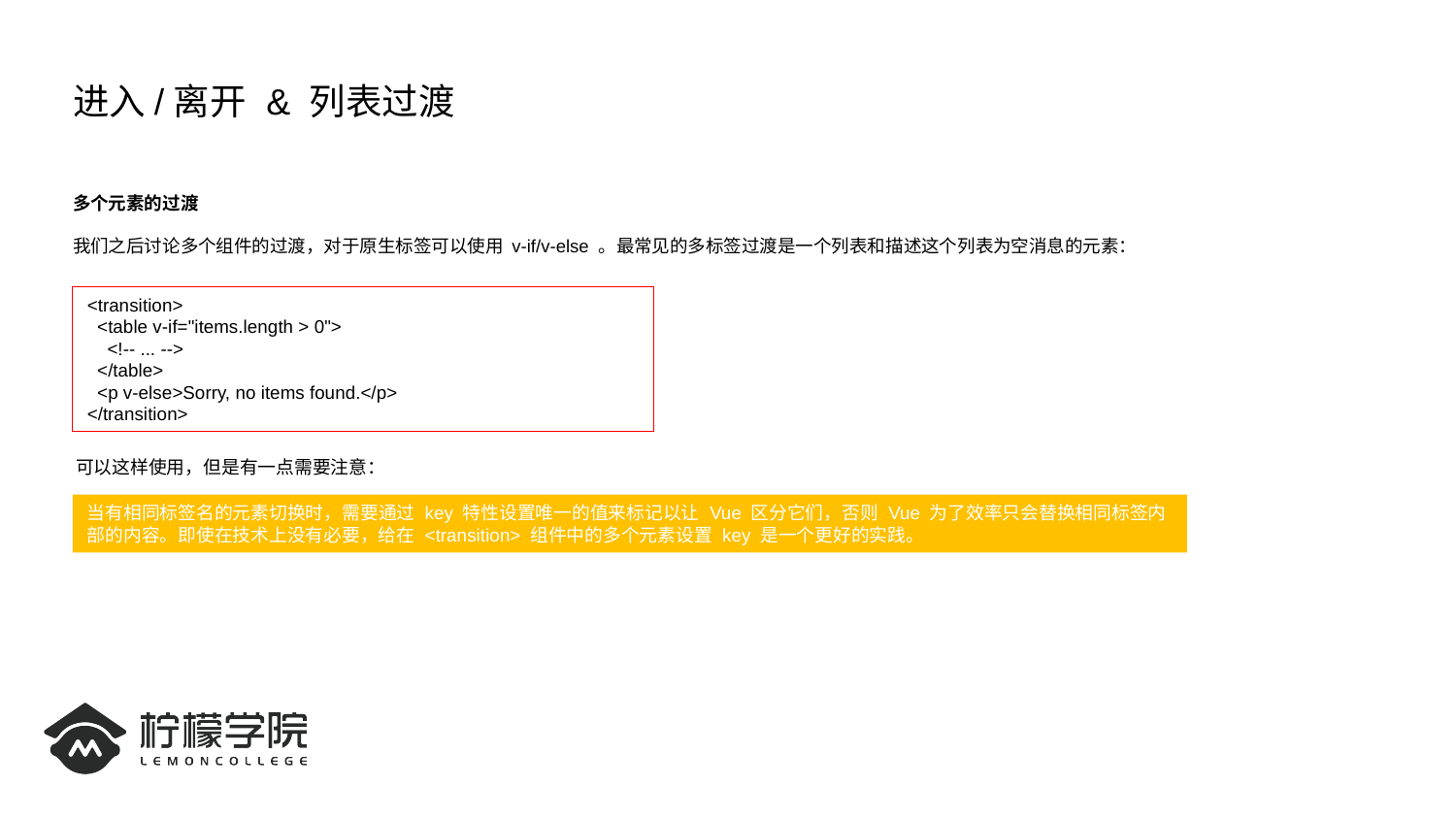

# 进入/离开 & 列表过渡
多个元素的过渡

我们之后讨论多个组件的过渡，对于原生标签可以使用 v-if/v-else 。最常见的多标签过渡是一个列表和描述这个列表为空消息的元素：
<transition>
  <table v-if="items.length > 0">
    <!-- ... -->
  </table>
  <p v-else>Sorry, no items found.</p>
</transition>
可以这样使用，但是有一点需要注意：
当有相同标签名的元素切换时，需要通过 key 特性设置唯一的值来标记以让 Vue 区分它们，否则 Vue 为了效率只会替换相同标签内部的内容。即使在技术上没有必要，给在 <transition> 组件中的多个元素设置 key 是一个更好的实践。